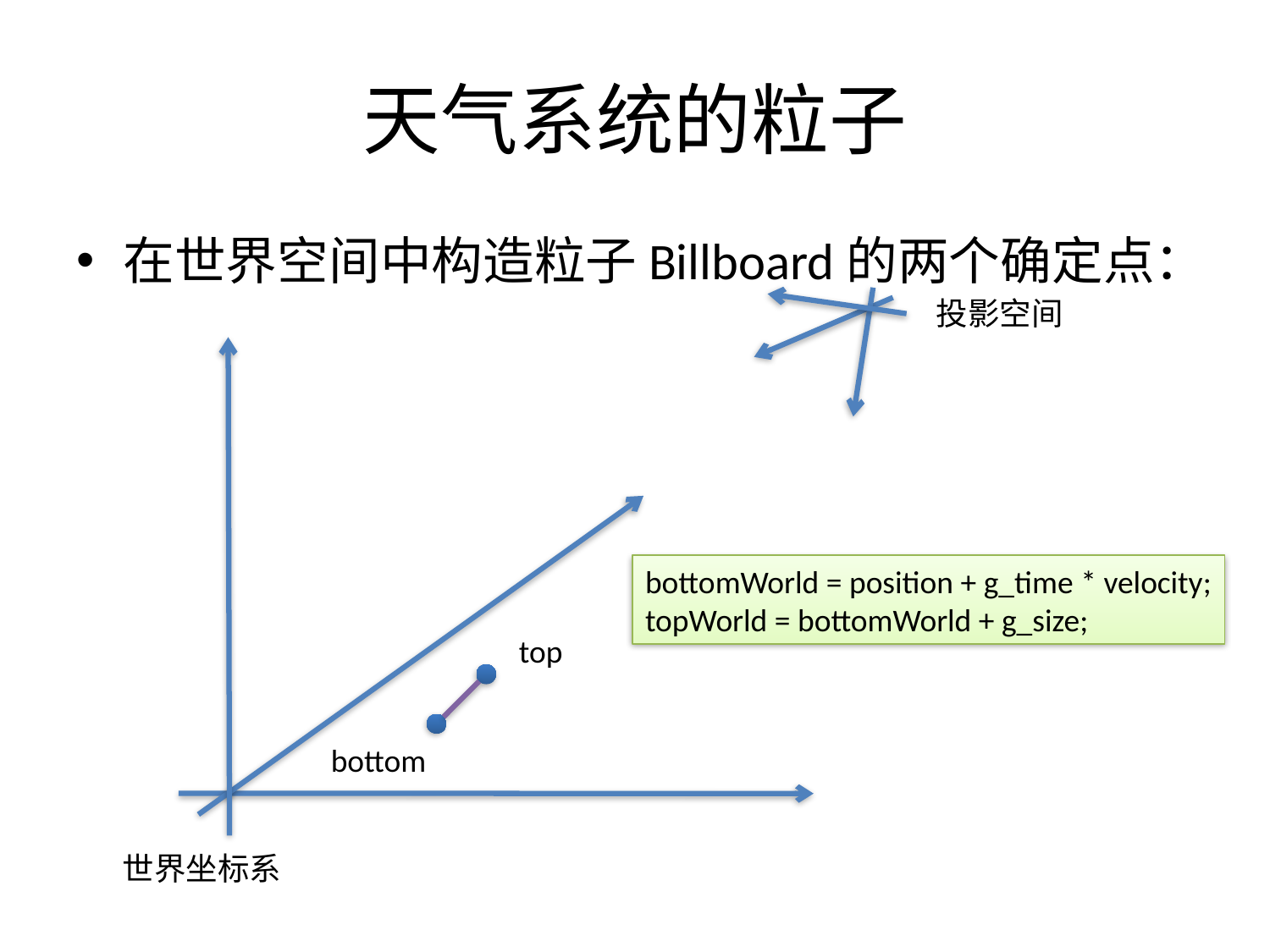

# 天气系统的粒子
在世界空间中构造粒子Billboard的两个确定点：
投影空间
bottomWorld = position + g_time * velocity;
topWorld = bottomWorld + g_size;
top

bottom
世界坐标系